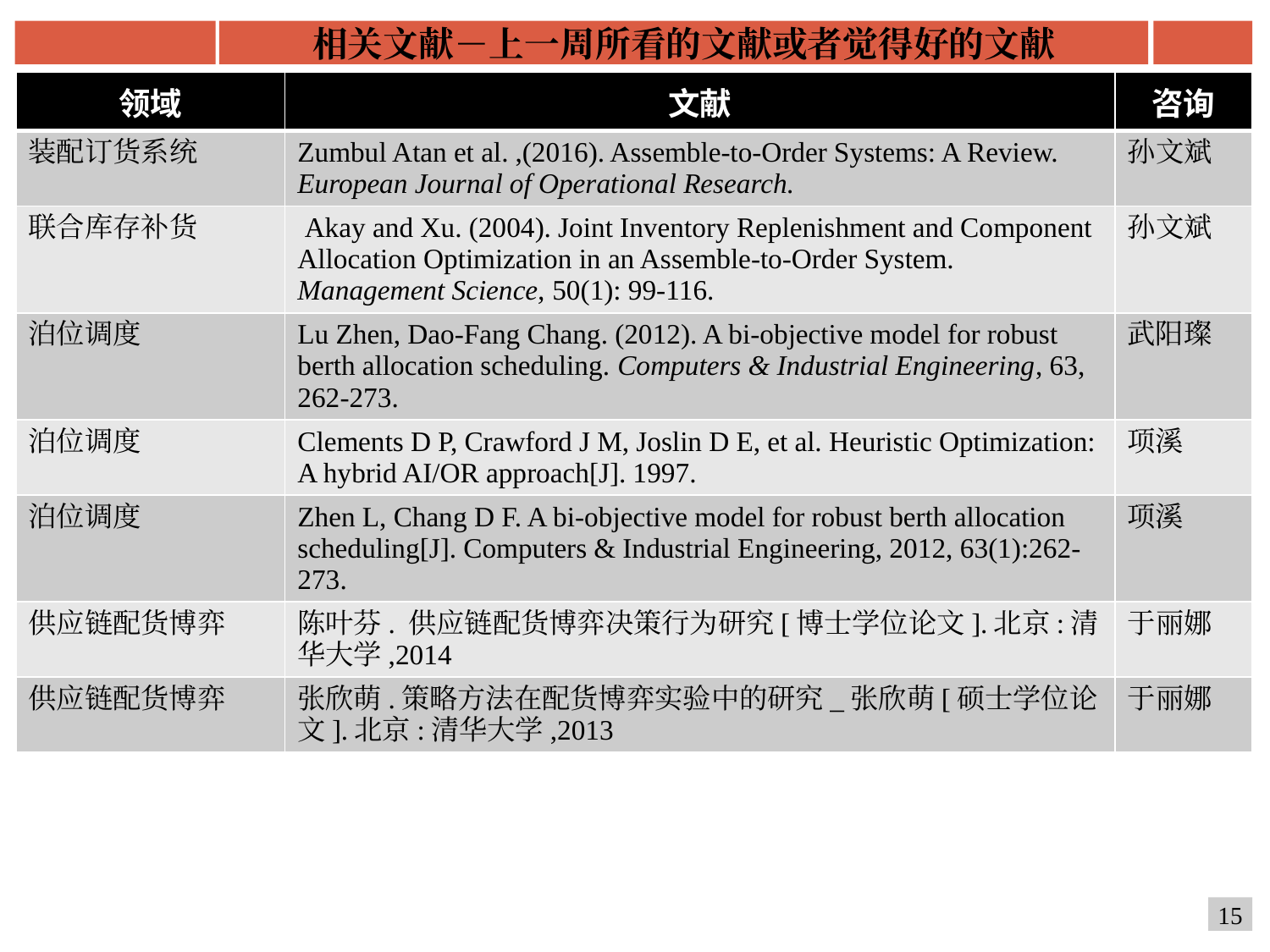

相关文献－上一周所看的文献或者觉得好的文献
| 领域 | 文献 | 咨询 |
| --- | --- | --- |
| 装配订货系统 | Zumbul Atan et al. ,(2016). Assemble-to-Order Systems: A Review. European Journal of Operational Research. | 孙文斌 |
| 联合库存补货 | Akay and Xu. (2004). Joint Inventory Replenishment and Component Allocation Optimization in an Assemble-to-Order System. Management Science, 50(1): 99-116. | 孙文斌 |
| 泊位调度 | Lu Zhen, Dao-Fang Chang. (2012). A bi-objective model for robust berth allocation scheduling. Computers & Industrial Engineering, 63, 262-273. | 武阳璨 |
| 泊位调度 | Clements D P, Crawford J M, Joslin D E, et al. Heuristic Optimization: A hybrid AI/OR approach[J]. 1997. | 项溪 |
| 泊位调度 | Zhen L, Chang D F. A bi-objective model for robust berth allocation scheduling[J]. Computers & Industrial Engineering, 2012, 63(1):262-273. | 项溪 |
| 供应链配货博弈 | 陈叶芬. 供应链配货博弈决策行为研究[博士学位论文].北京:清华大学,2014 | 于丽娜 |
| 供应链配货博弈 | 张欣萌.策略方法在配货博弈实验中的研究\_张欣萌[硕士学位论文].北京:清华大学,2013 | 于丽娜 |

15